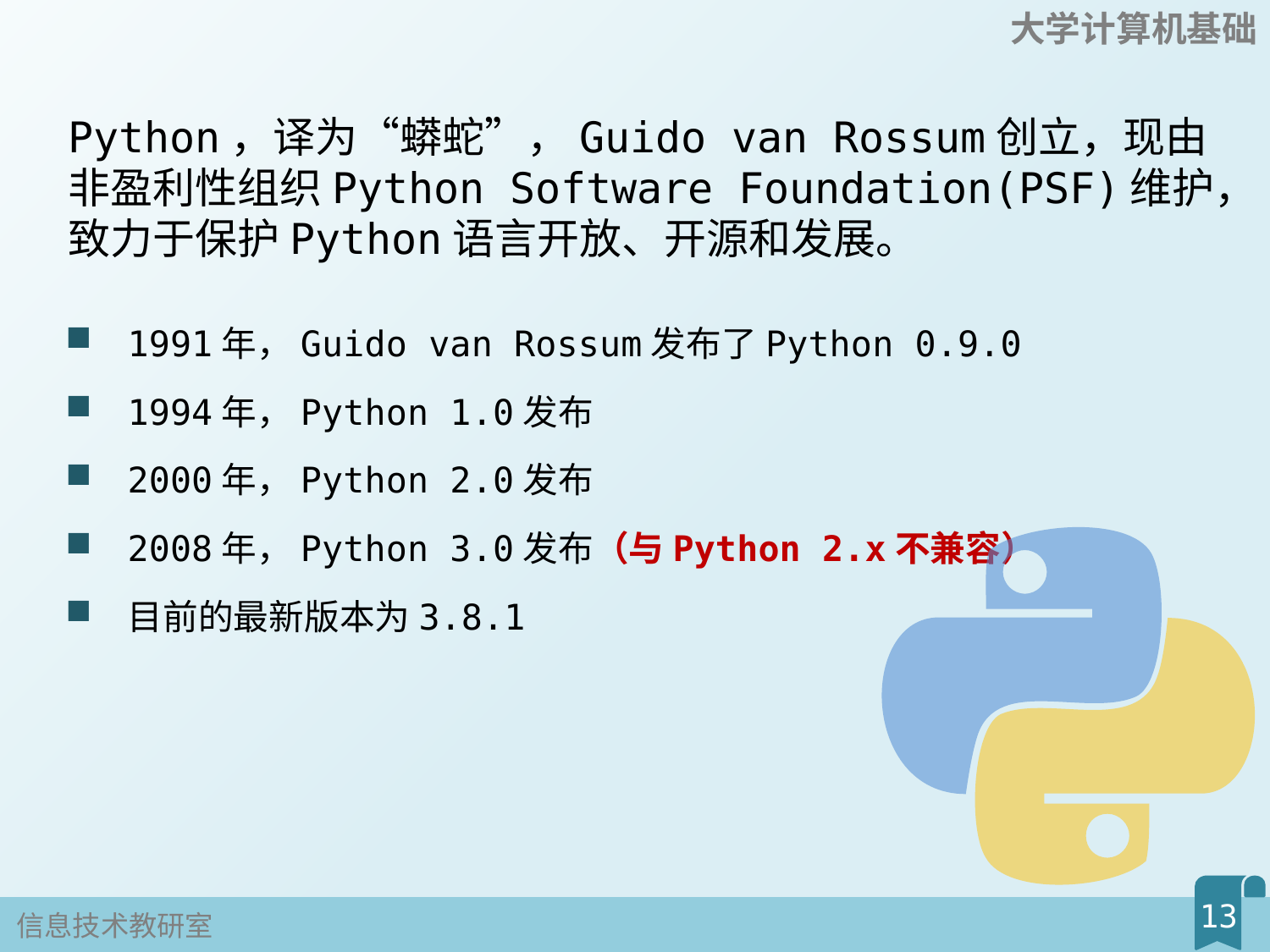

Python，译为“蟒蛇”，Guido van Rossum创立，现由非盈利性组织Python Software Foundation(PSF)维护，致力于保护Python语言开放、开源和发展。
1991年，Guido van Rossum发布了Python 0.9.0
1994年，Python 1.0发布
2000年，Python 2.0发布
2008年，Python 3.0发布（与Python 2.x不兼容）
目前的最新版本为3.8.1

13